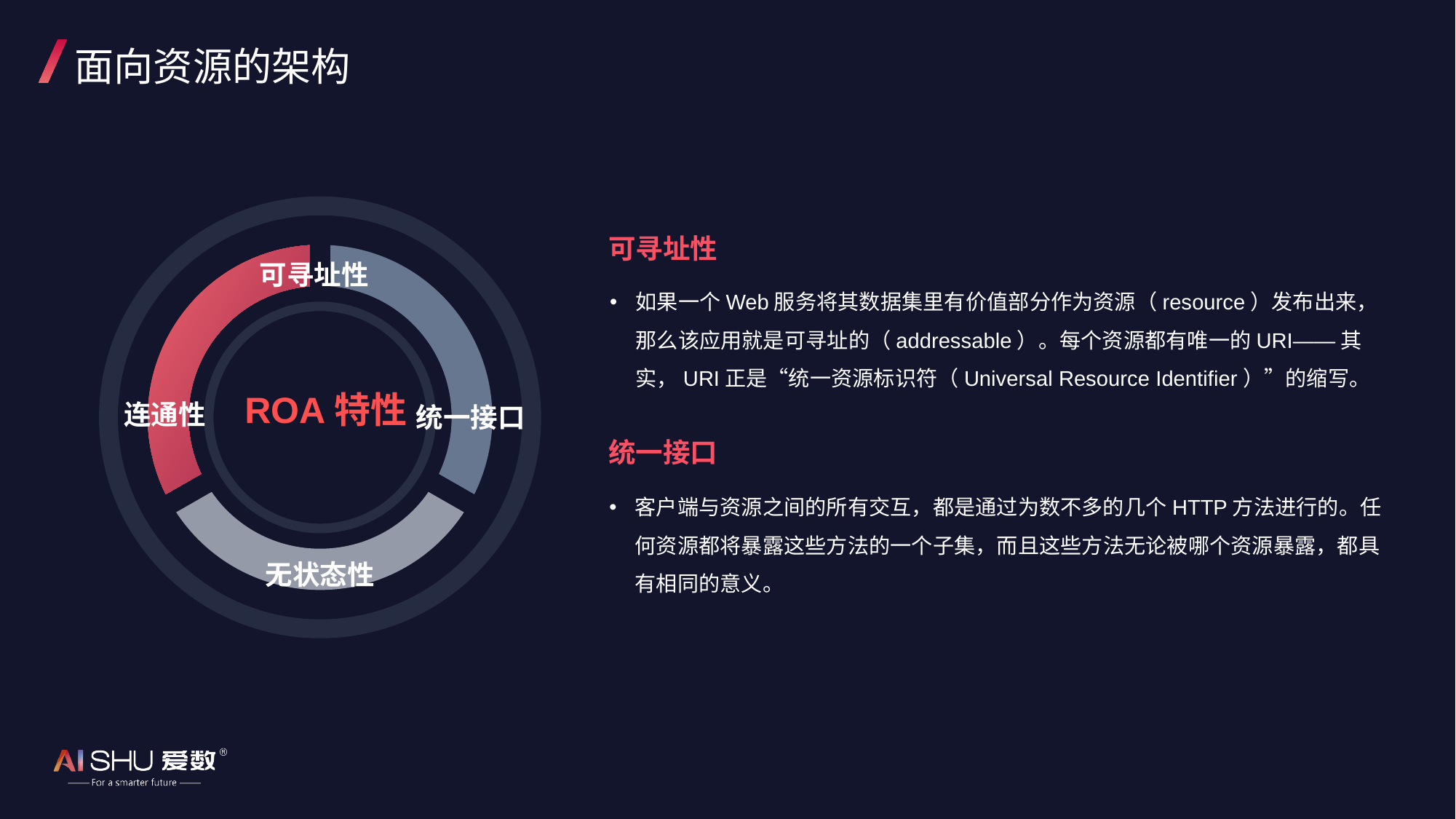

# 面向资源的架构

ROA特性
可寻址性
可寻址性
如果一个Web服务将其数据集里有价值部分作为资源（resource）发布出来，那么该应用就是可寻址的（addressable）。每个资源都有唯一的URI——其实，URI正是“统一资源标识符（Universal Resource Identifier）”的缩写。
连通性
统一接口
统一接口
客户端与资源之间的所有交互，都是通过为数不多的几个HTTP方法进行的。任何资源都将暴露这些方法的一个子集，而且这些方法无论被哪个资源暴露，都具有相同的意义。
无状态性